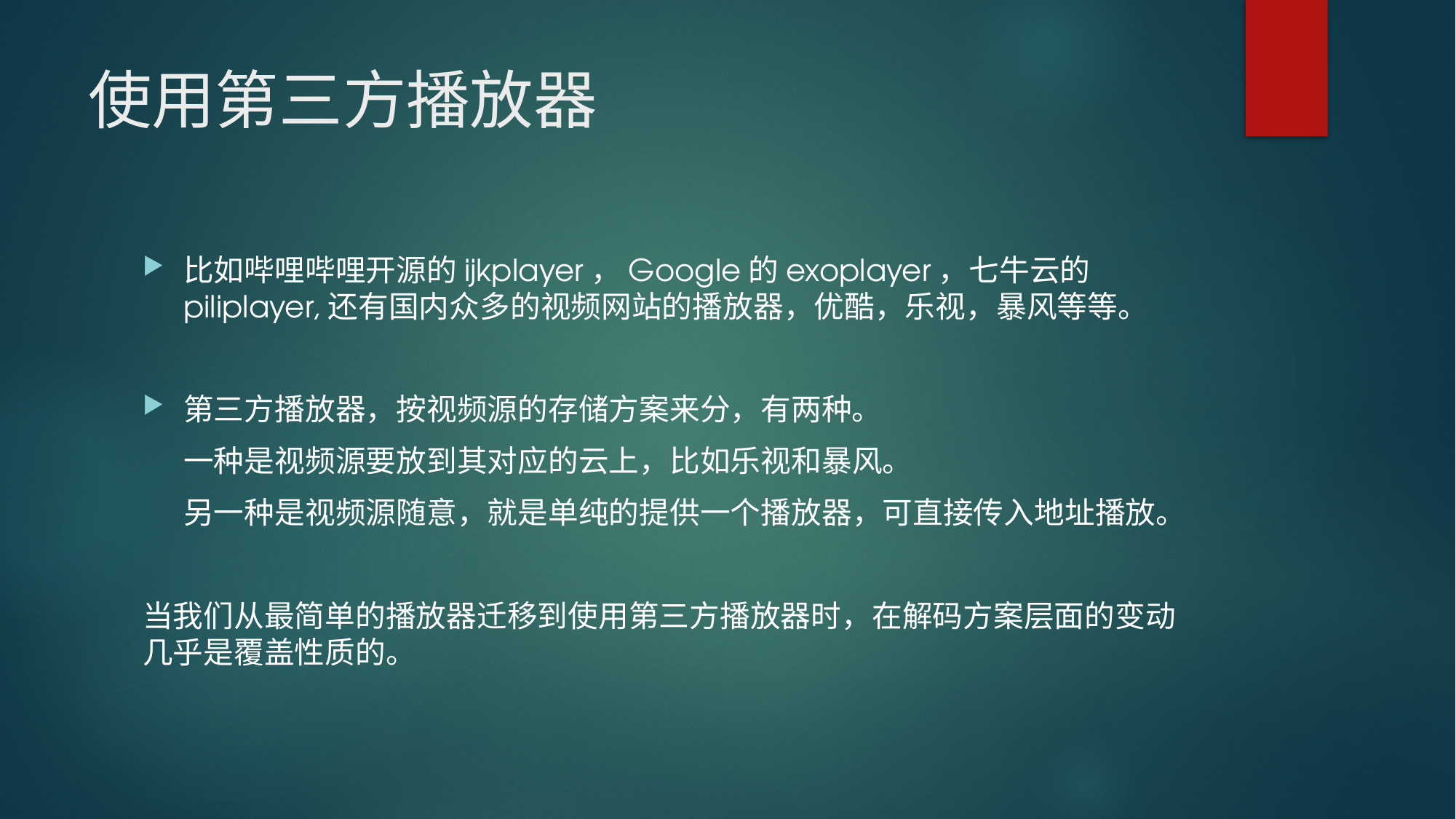

# 使用第三方播放器
比如哔哩哔哩开源的ijkplayer，Google的exoplayer，七牛云的piliplayer,还有国内众多的视频网站的播放器，优酷，乐视，暴风等等。

第三方播放器，按视频源的存储方案来分，有两种。
     一种是视频源要放到其对应的云上，比如乐视和暴风。
     另一种是视频源随意，就是单纯的提供一个播放器，可直接传入地址播放。

当我们从最简单的播放器迁移到使用第三方播放器时，在解码方案层面的变动几乎是覆盖性质的。